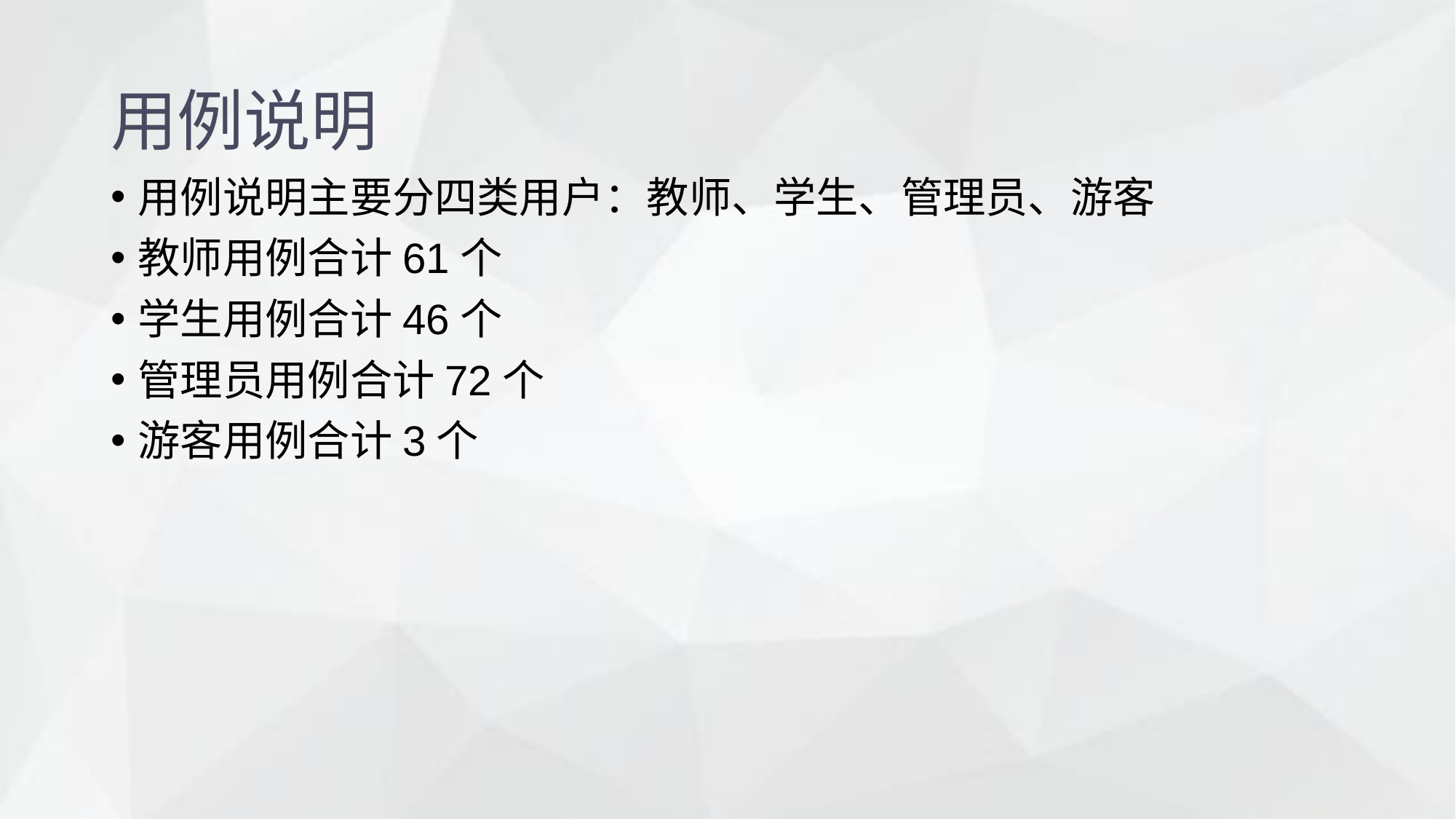

用例说明
用例说明主要分四类用户：教师、学生、管理员、游客
教师用例合计61个
学生用例合计46个
管理员用例合计72个
游客用例合计3个